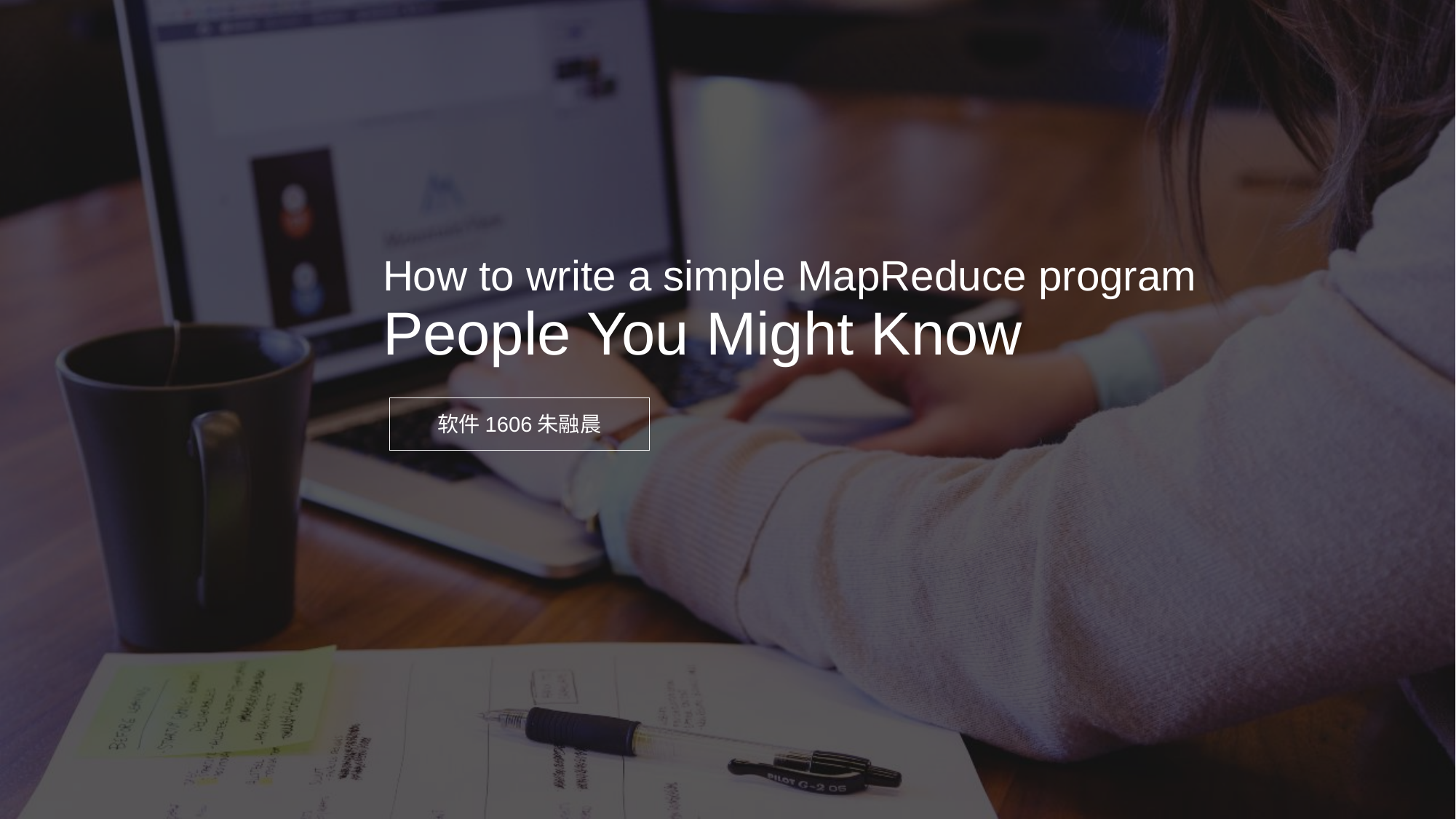

How to write a simple MapReduce program
People You Might Know

软件1606朱融晨